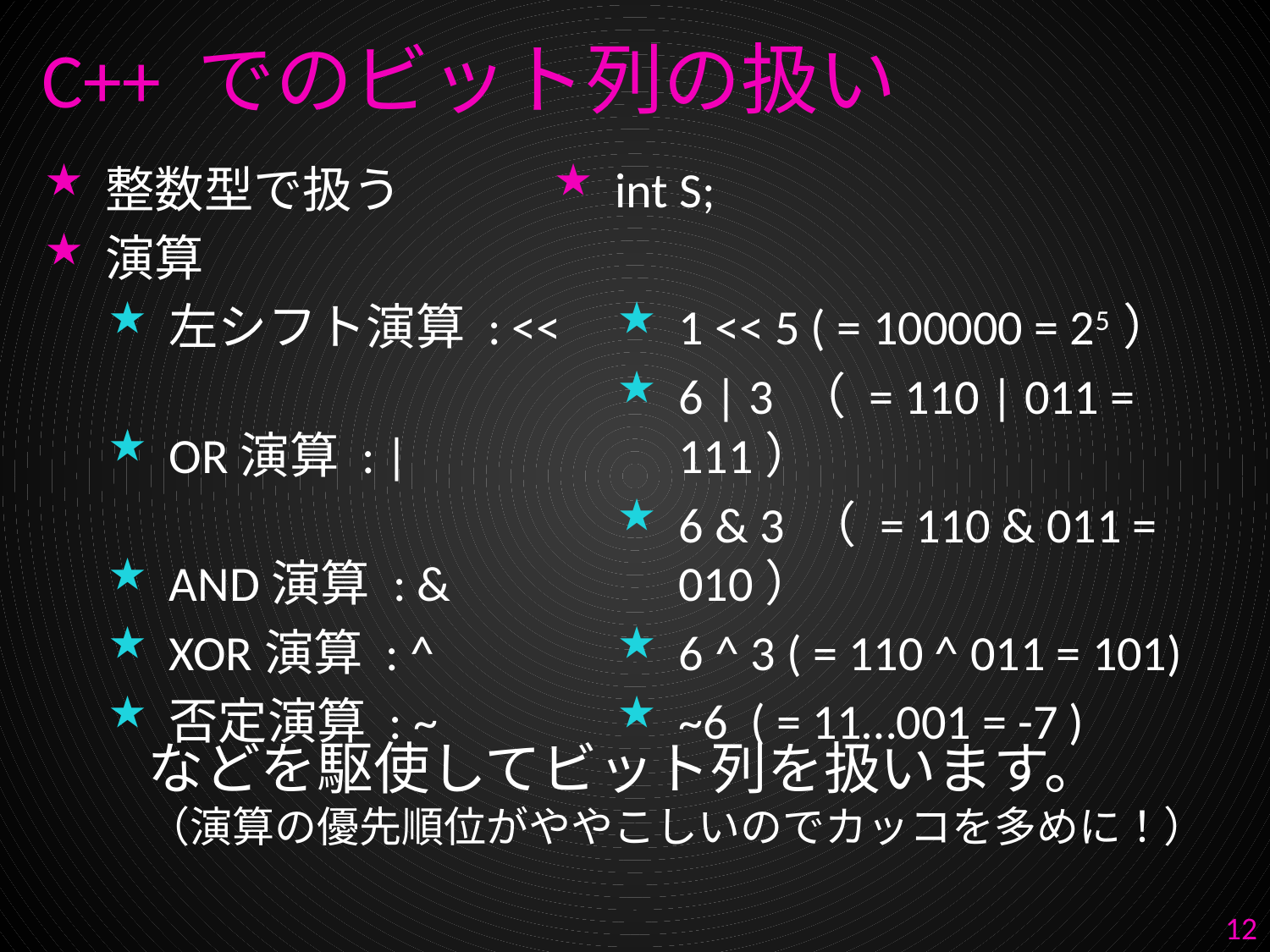

# C++ でのビット列の扱い
整数型で扱う
演算
左シフト演算 : <<
OR演算 : |
AND演算 : &
XOR演算 : ^
否定演算 : ~
int S;

1 << 5 ( = 100000 = 25 ）
6 | 3 （ = 110 | 011 = 111）
6 & 3 （ = 110 & 011 = 010）
6 ^ 3 ( = 110 ^ 011 = 101)
~6  ( = 11…001 = -7 )
などを駆使してビット列を扱います。
（演算の優先順位がややこしいのでカッコを多めに！）
12